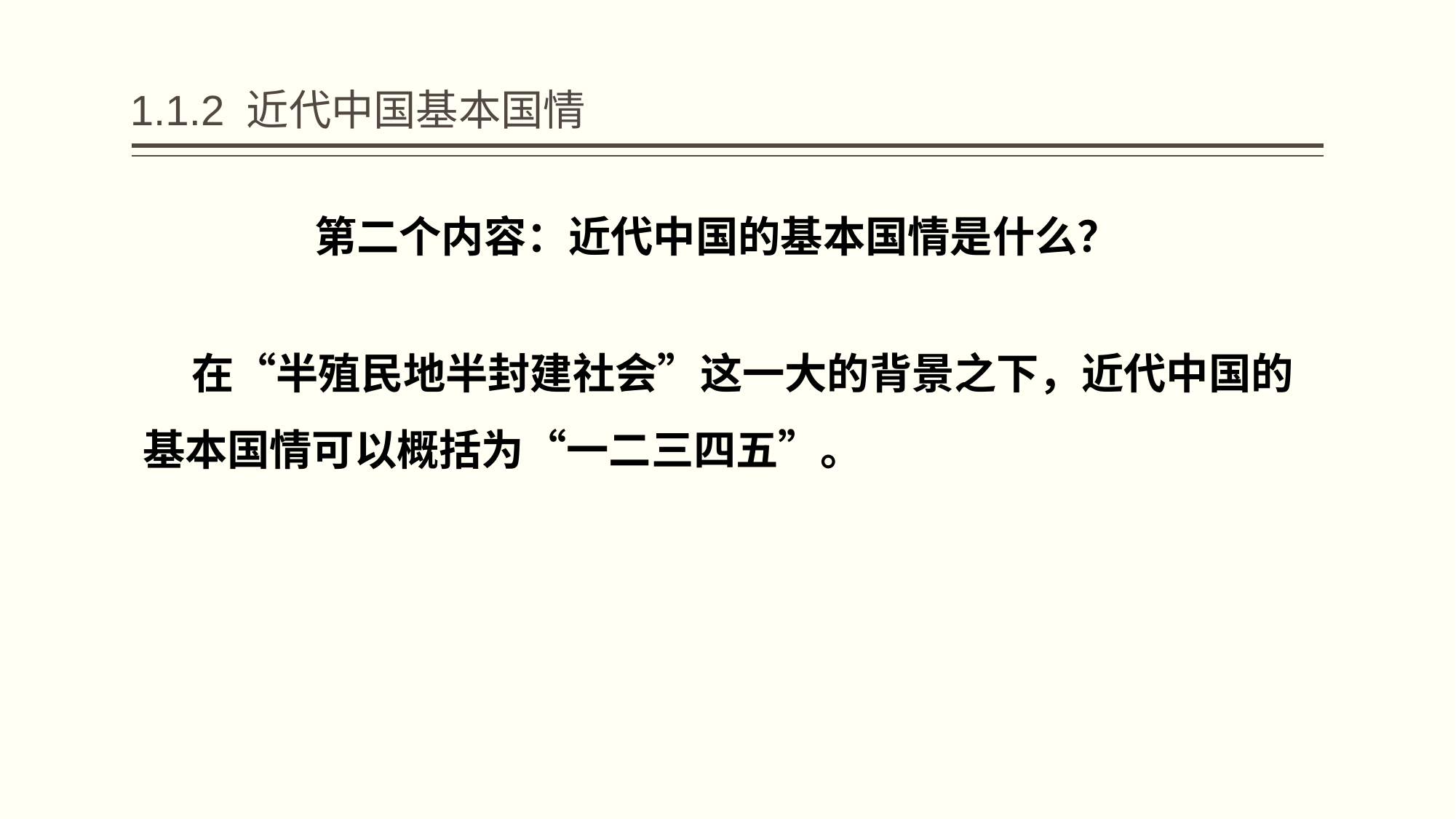

# 1.1.2 近代中国基本国情
    第二个内容：近代中国的基本国情是什么？
    在“半殖民地半封建社会”这一大的背景之下，近代中国的基本国情可以概括为“一二三四五”。